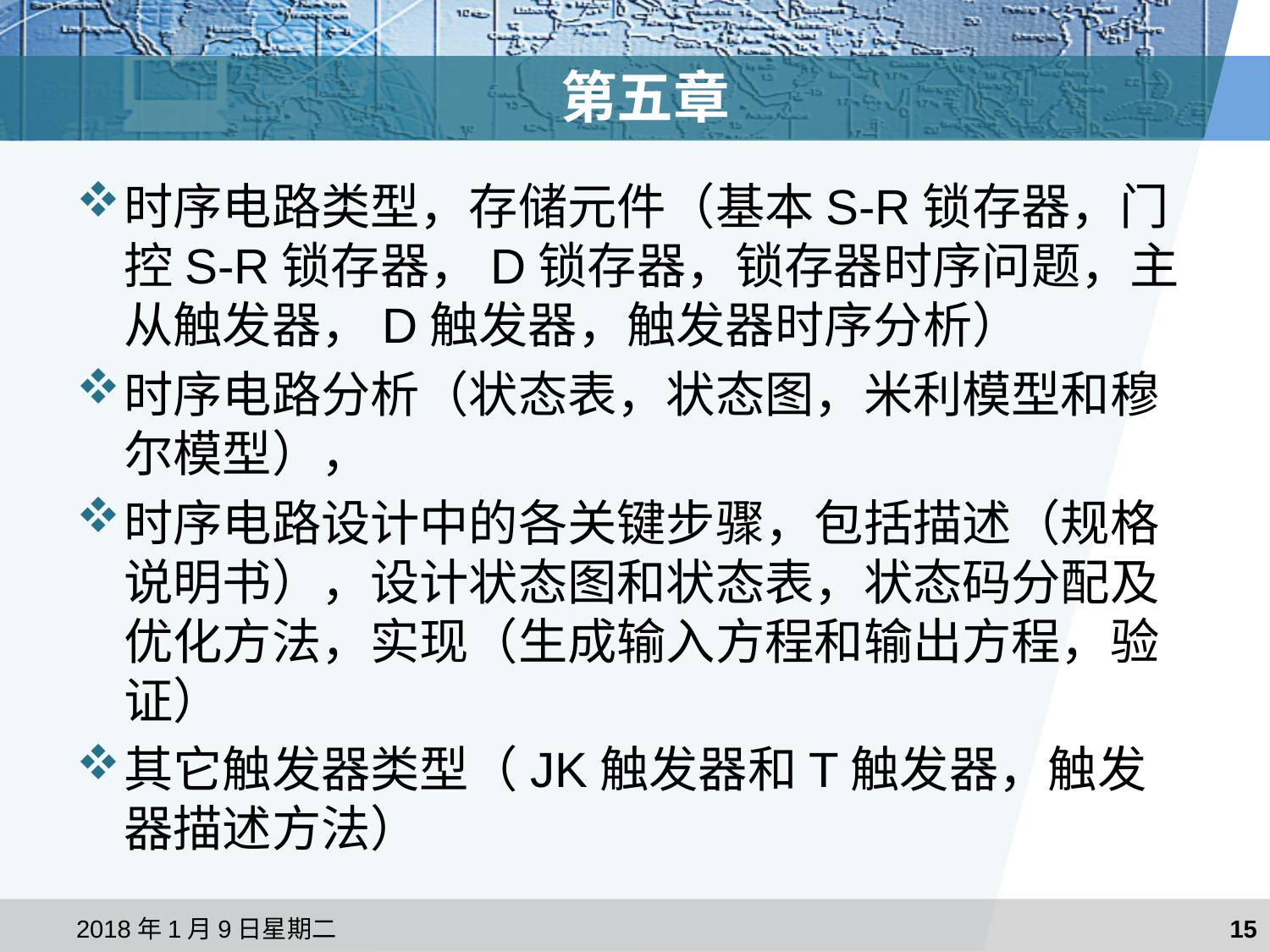

# 第五章
时序电路类型，存储元件（基本S-R锁存器，门控S-R锁存器，D锁存器，锁存器时序问题，主从触发器，D触发器，触发器时序分析）
时序电路分析（状态表，状态图，米利模型和穆尔模型），
时序电路设计中的各关键步骤，包括描述（规格说明书），设计状态图和状态表，状态码分配及优化方法，实现（生成输入方程和输出方程，验证）
其它触发器类型（JK触发器和T触发器，触发器描述方法）
2018年1月9日星期二
15